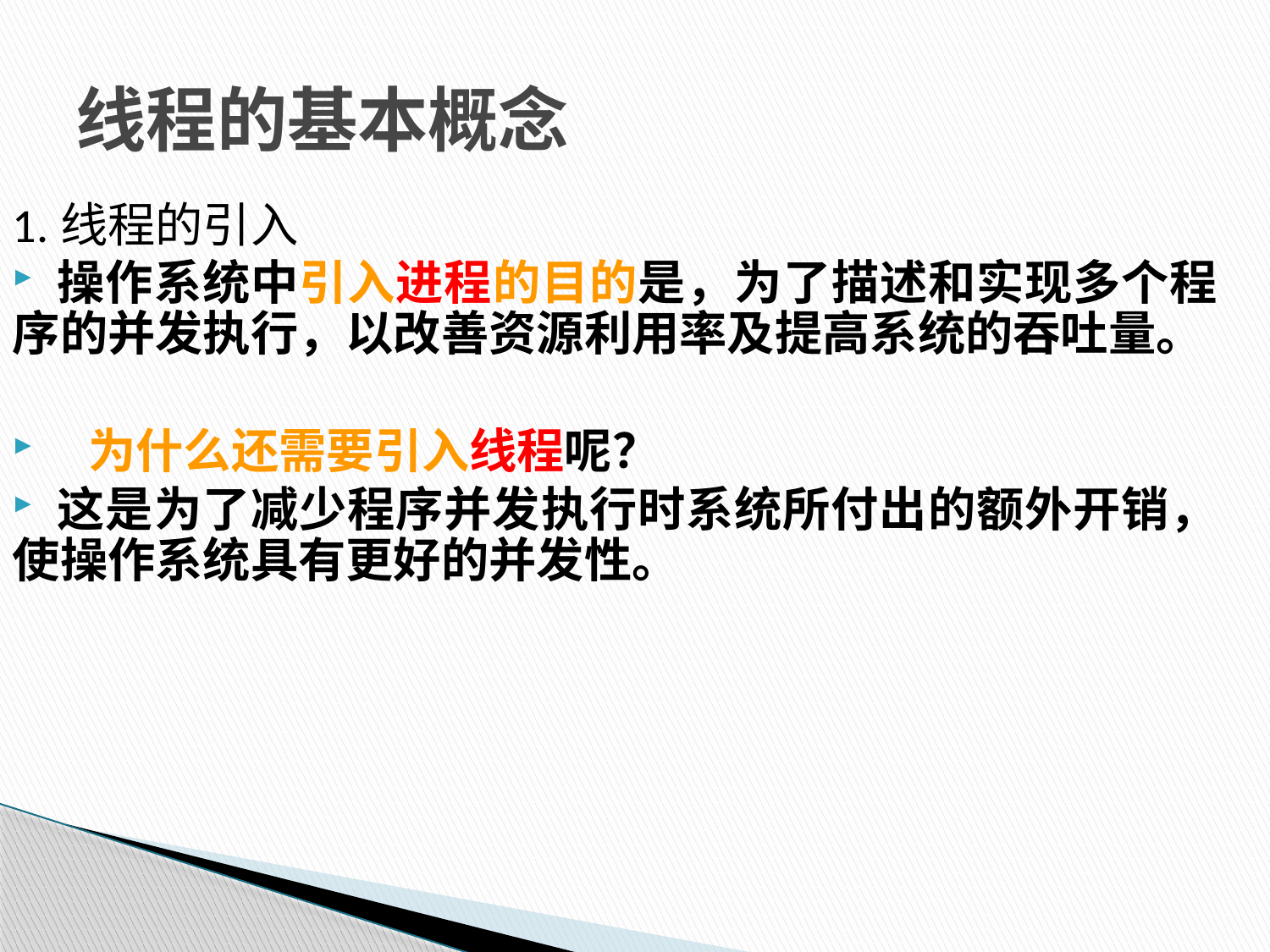

# 线程的基本概念
1.线程的引入
 操作系统中引入进程的目的是，为了描述和实现多个程序的并发执行，以改善资源利用率及提高系统的吞吐量。

    为什么还需要引入线程呢？
 这是为了减少程序并发执行时系统所付出的额外开销，使操作系统具有更好的并发性。